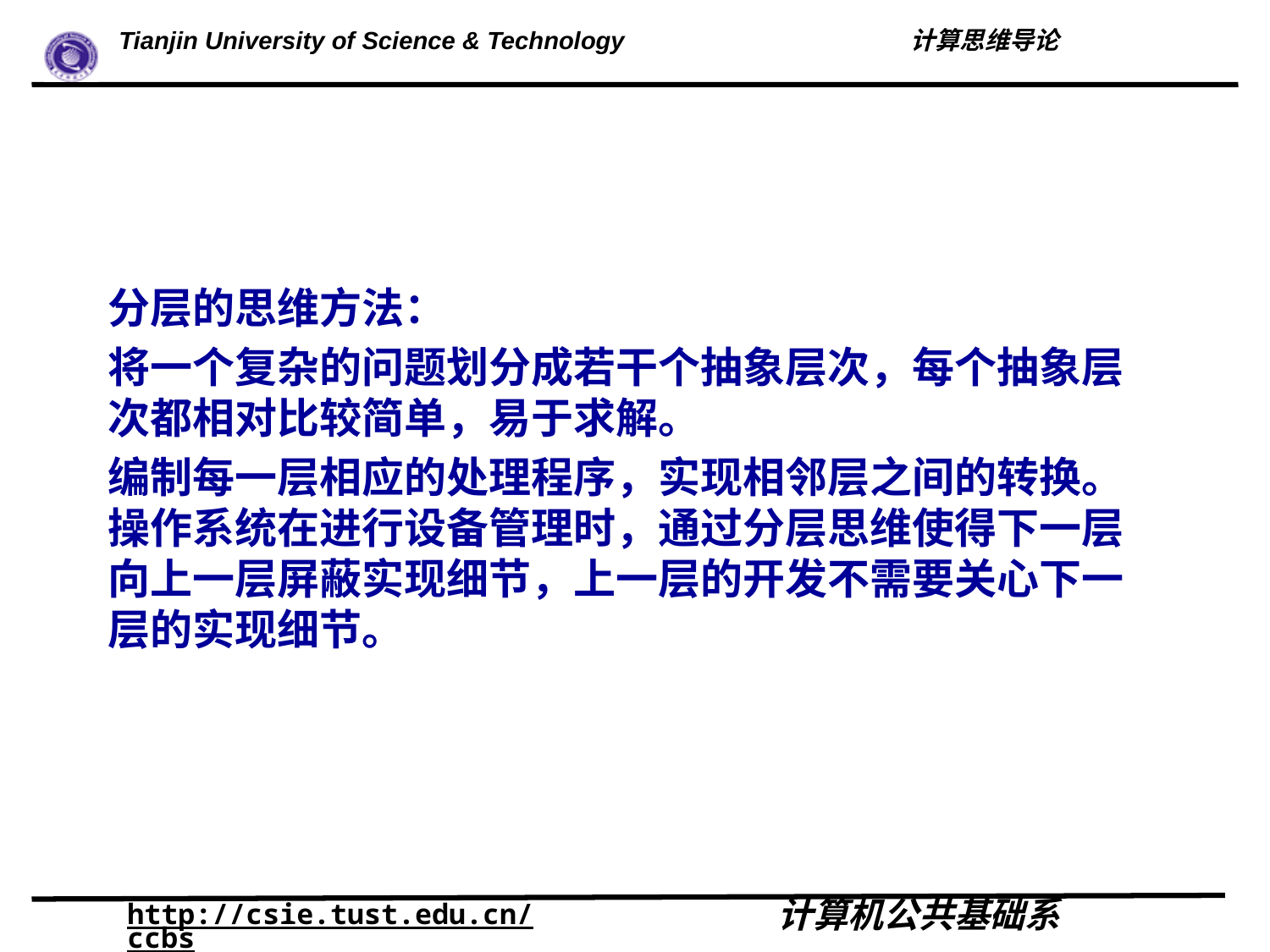

#
分层的思维方法：
将一个复杂的问题划分成若干个抽象层次，每个抽象层次都相对比较简单，易于求解。
编制每一层相应的处理程序，实现相邻层之间的转换。操作系统在进行设备管理时，通过分层思维使得下一层向上一层屏蔽实现细节，上一层的开发不需要关心下一层的实现细节。